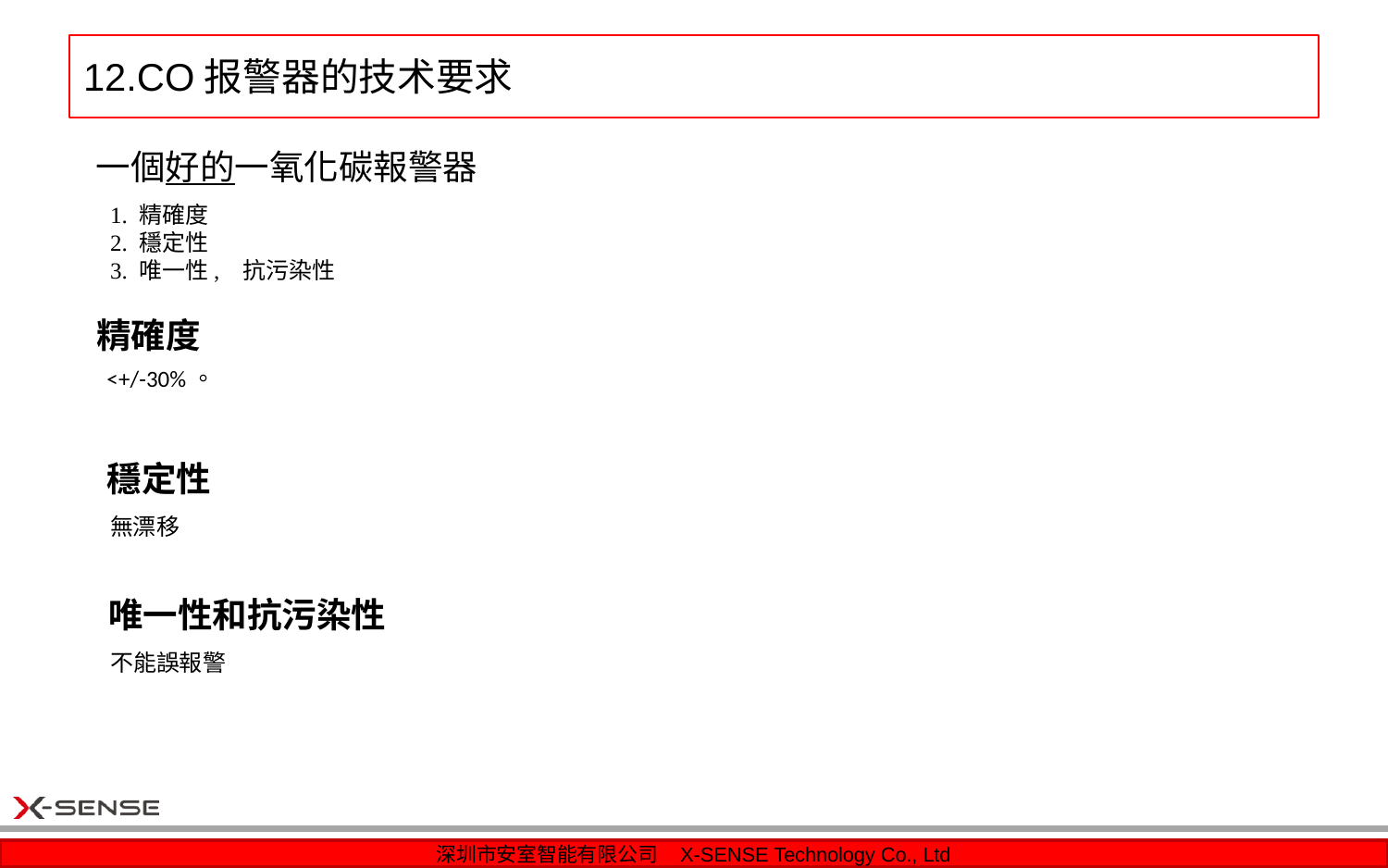

# 12.CO报警器的技术要求
一個好的一氧化碳報警器
1. 精確度
2. 穩定性
3. 唯一性,   抗污染性
時間
精確度
<+/-30%。
穩定性
無漂移

唯一性和抗污染性
不能誤報警